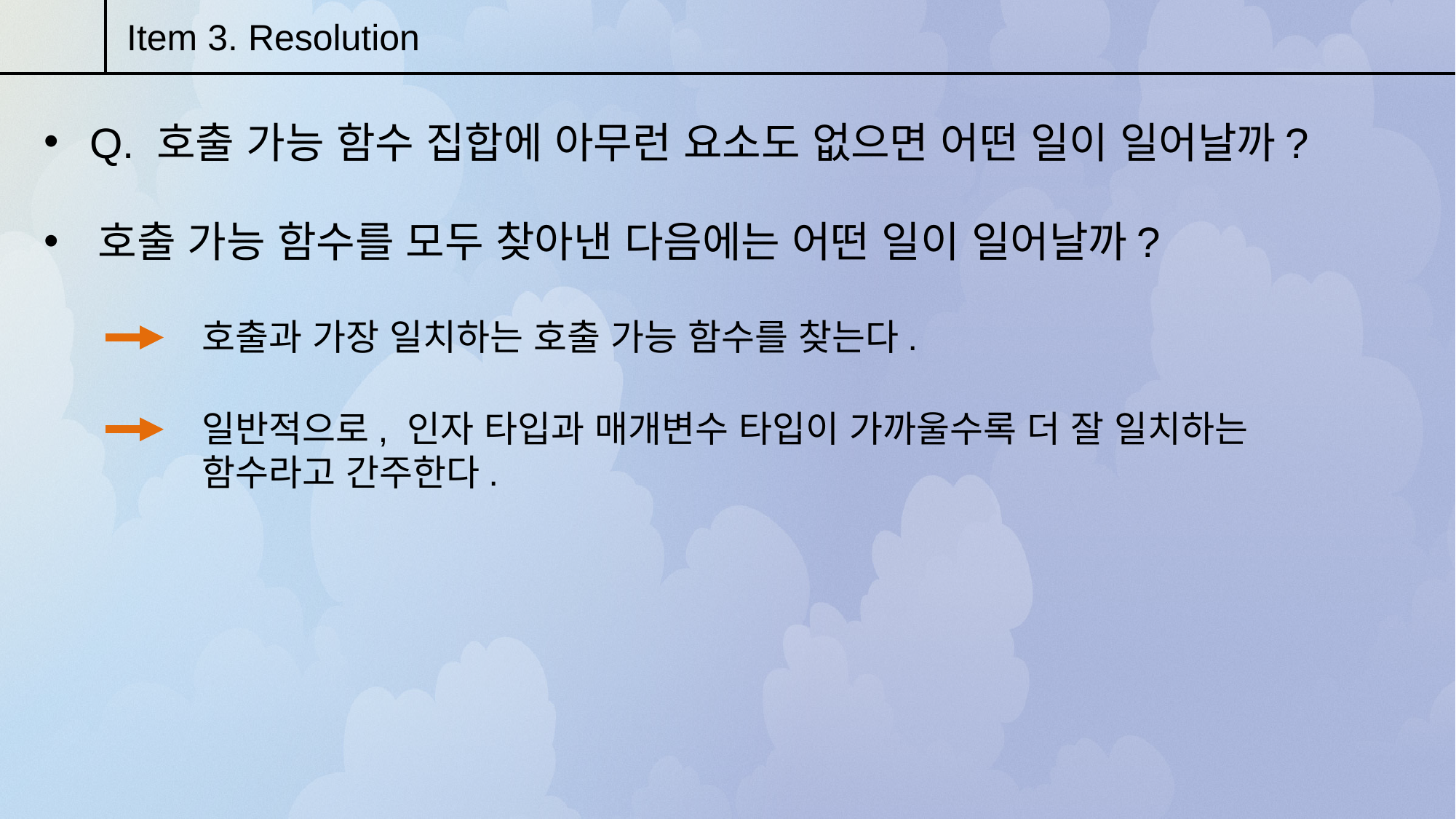

Item 3. Resolution
 Q. 호출 가능 함수 집합에 아무런 요소도 없으면 어떤 일이 일어날까?
 호출 가능 함수를 모두 찾아낸 다음에는 어떤 일이 일어날까?
호출과 가장 일치하는 호출 가능 함수를 찾는다.
일반적으로, 인자 타입과 매개변수 타입이 가까울수록 더 잘 일치하는 함수라고 간주한다.